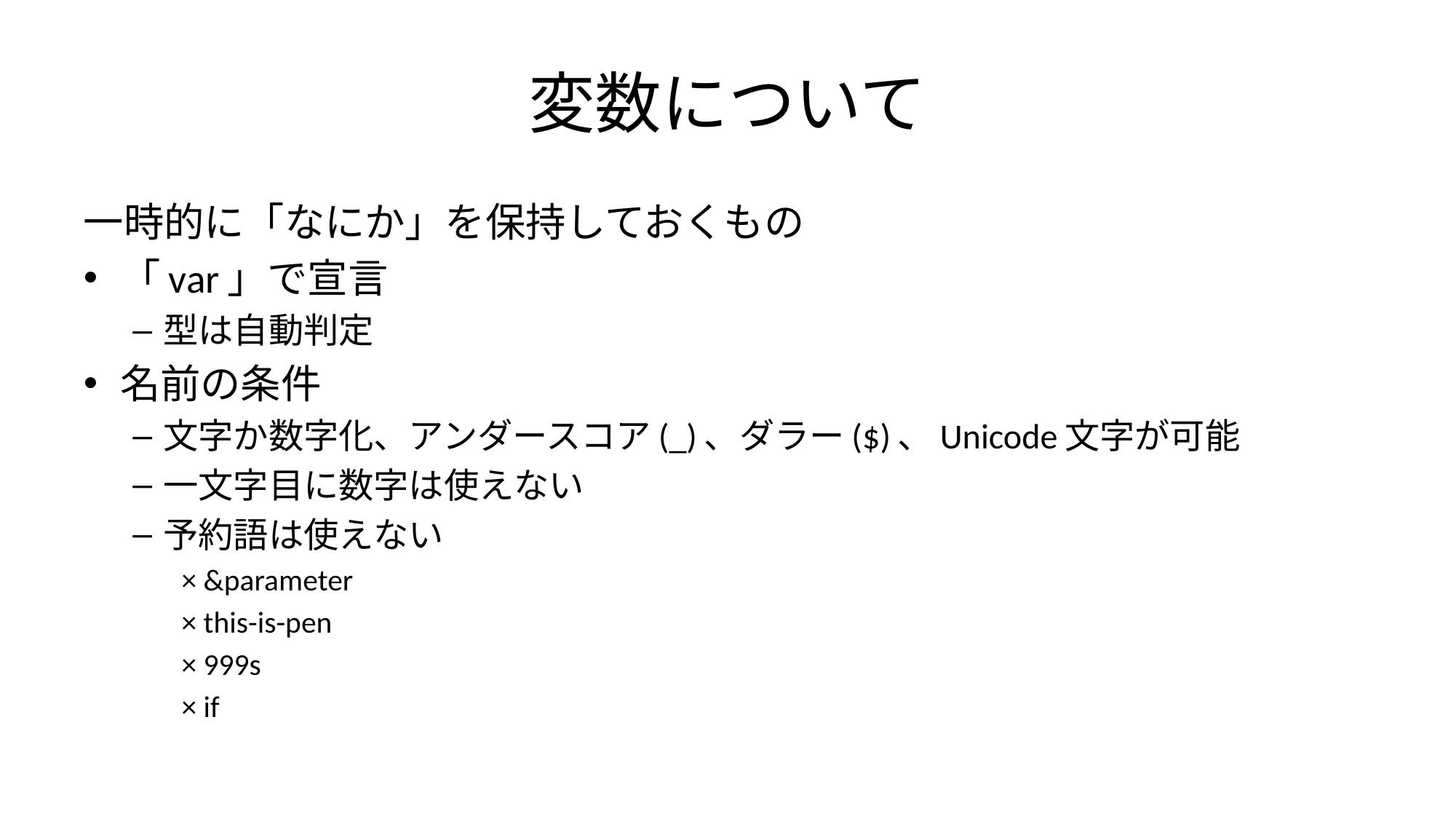

# 変数について
一時的に「なにか」を保持しておくもの
「var」で宣言
型は自動判定
名前の条件
文字か数字化、アンダースコア(_)、ダラー($)、Unicode文字が可能
一文字目に数字は使えない
予約語は使えない
× &parameter
× this-is-pen
× 999s
× if